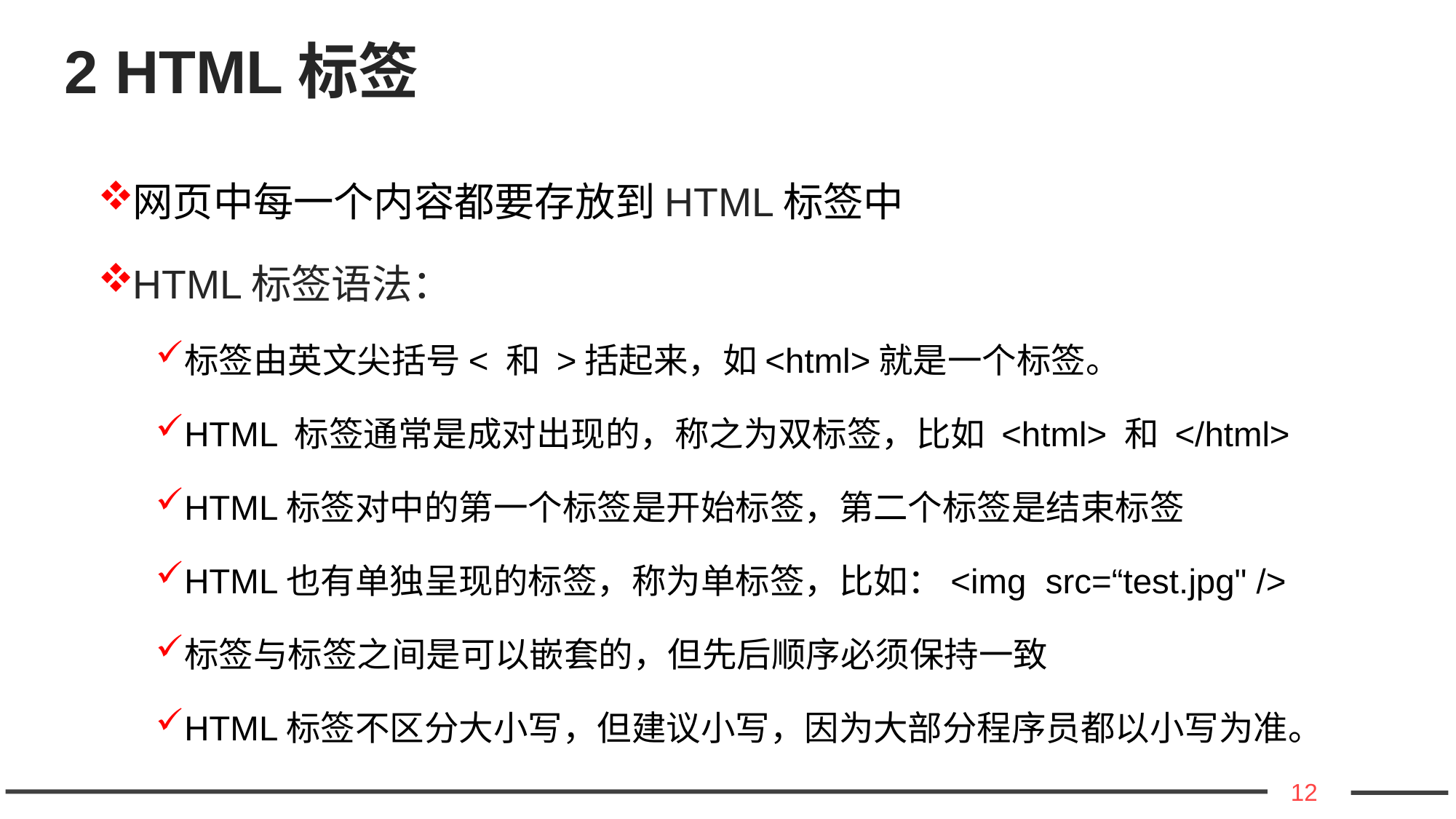

# 2 HTML标签
网页中每一个内容都要存放到HTML标签中
HTML标签语法：
标签由英文尖括号< 和 >括起来，如<html>就是一个标签。
HTML 标签通常是成对出现的，称之为双标签，比如 <html> 和 </html>
HTML标签对中的第一个标签是开始标签，第二个标签是结束标签
HTML也有单独呈现的标签，称为单标签，比如：<img  src=“test.jpg" />
标签与标签之间是可以嵌套的，但先后顺序必须保持一致
HTML标签不区分大小写，但建议小写，因为大部分程序员都以小写为准。